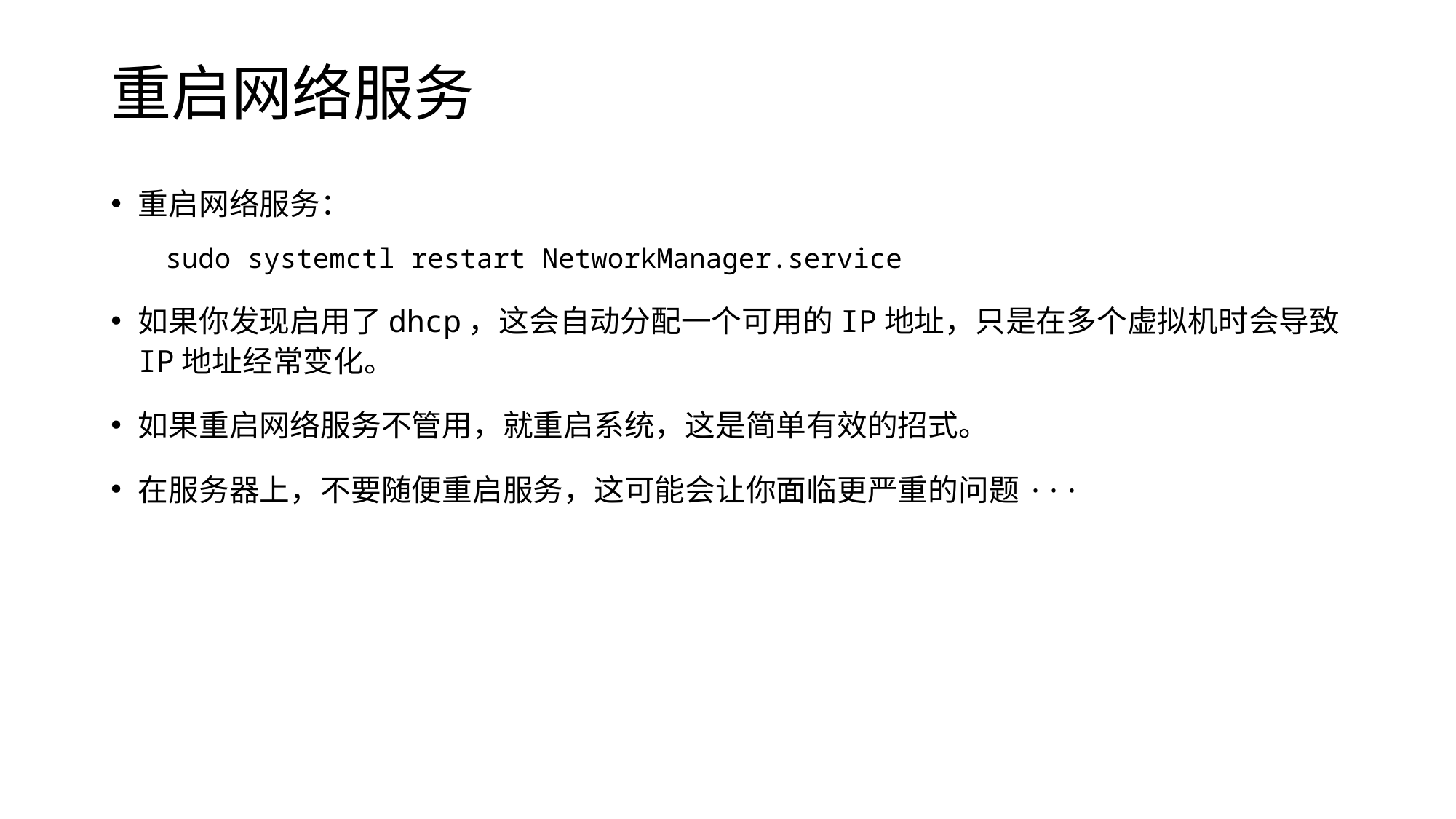

# 重启网络服务
重启网络服务：
sudo systemctl restart NetworkManager.service
如果你发现启用了dhcp，这会自动分配一个可用的IP地址，只是在多个虚拟机时会导致IP地址经常变化。
如果重启网络服务不管用，就重启系统，这是简单有效的招式。
在服务器上，不要随便重启服务，这可能会让你面临更严重的问题···